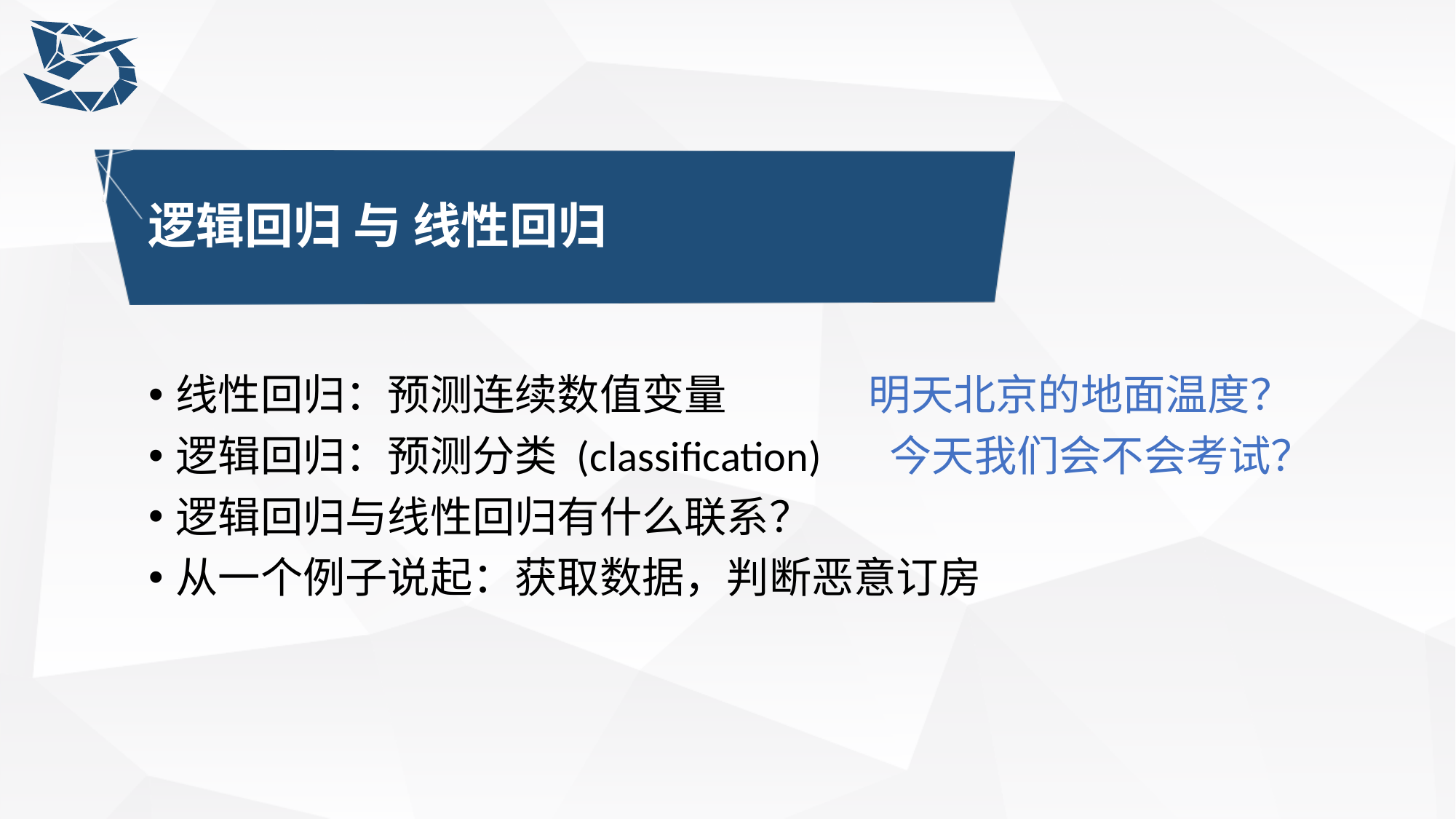

# 逻辑回归 与 线性回归
线性回归：预测连续数值变量               明天北京的地面温度？
逻辑回归：预测分类 (classification)      今天我们会不会考试？
逻辑回归与线性回归有什么联系？
从一个例子说起：获取数据，判断恶意订房